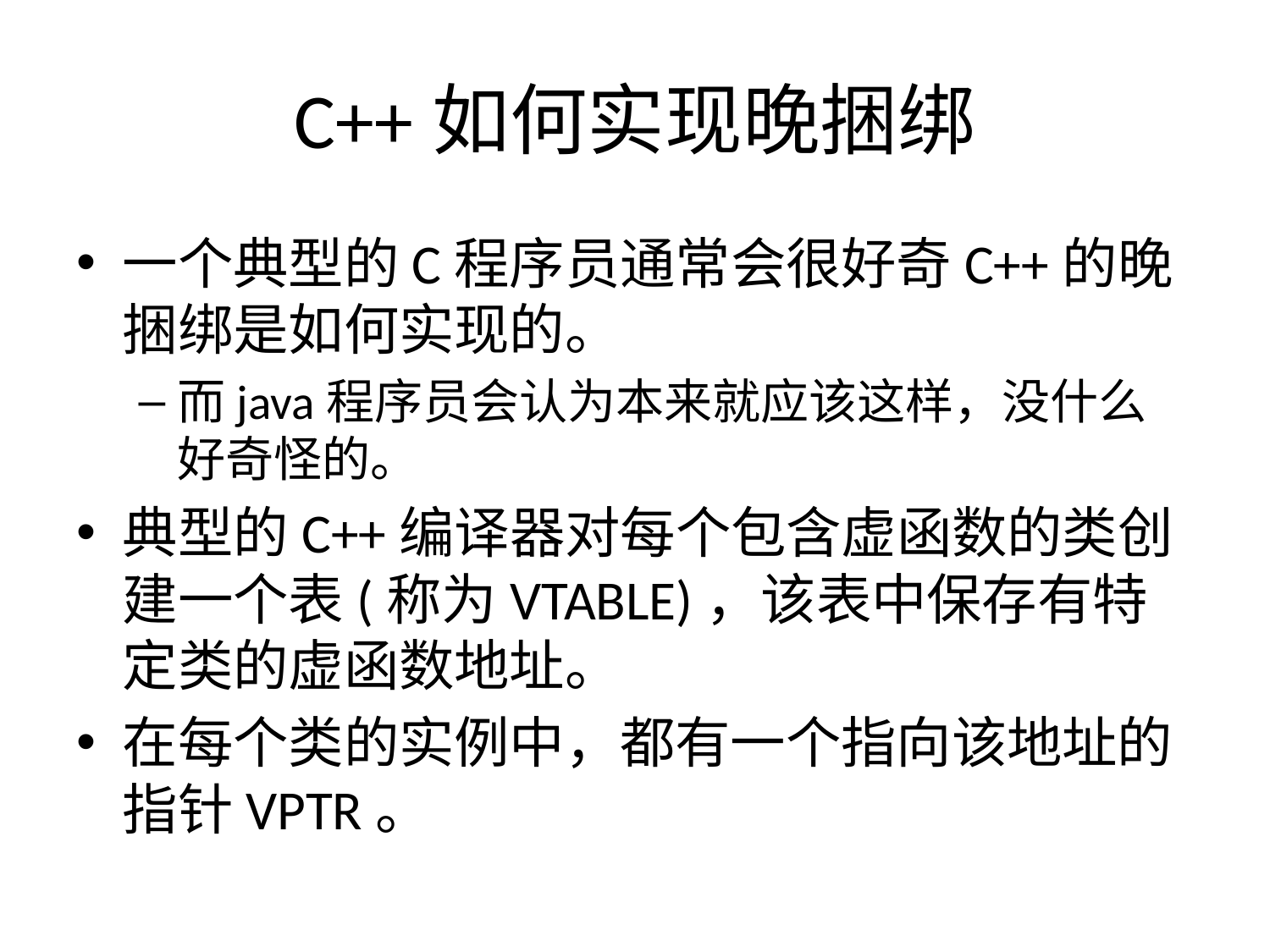

# C++如何实现晚捆绑
一个典型的C程序员通常会很好奇C++的晚捆绑是如何实现的。
而java程序员会认为本来就应该这样，没什么好奇怪的。
典型的C++编译器对每个包含虚函数的类创建一个表(称为VTABLE)，该表中保存有特定类的虚函数地址。
在每个类的实例中，都有一个指向该地址的指针VPTR。